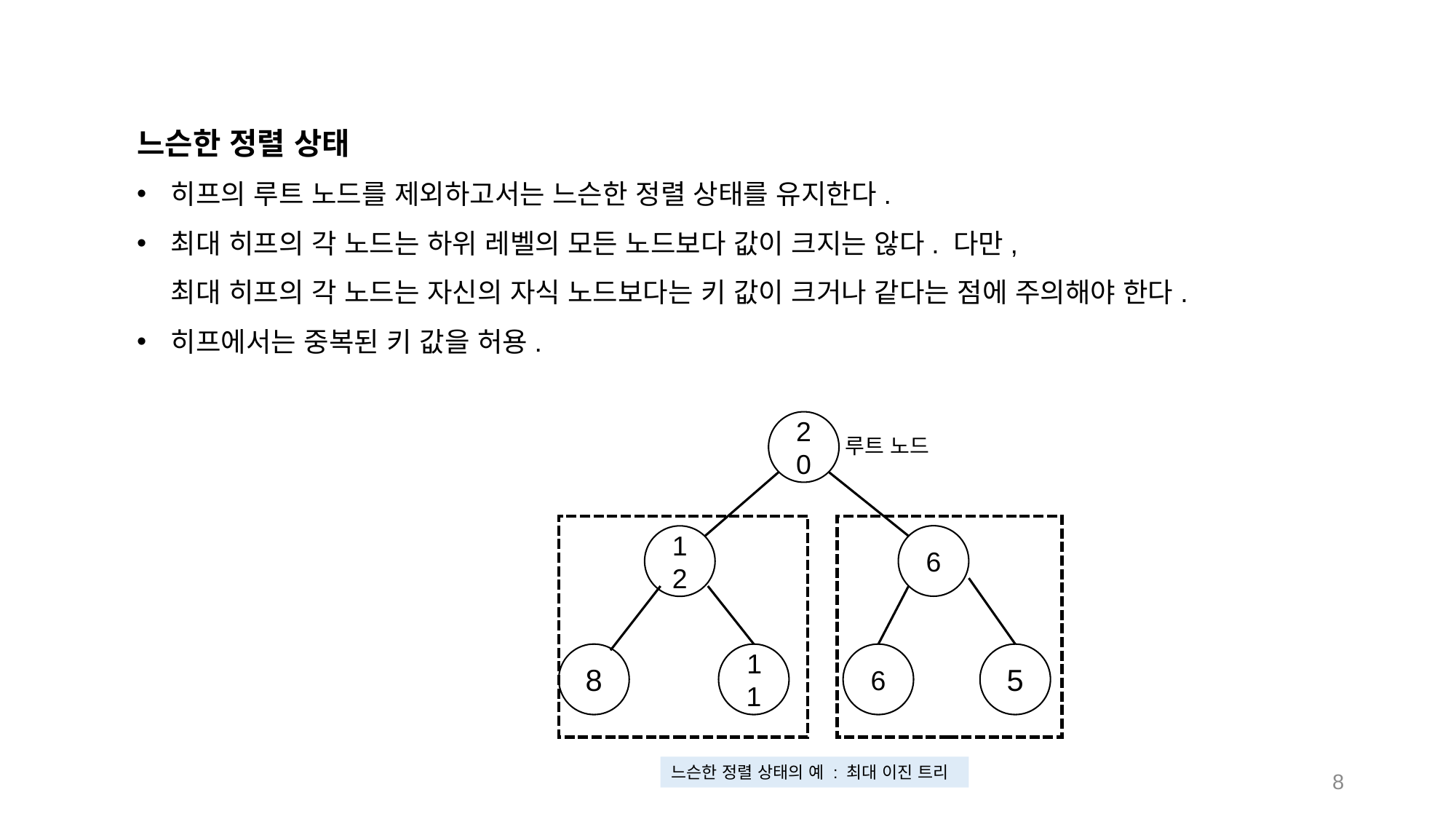

느슨한 정렬 상태
히프의 루트 노드를 제외하고서는 느슨한 정렬 상태를 유지한다.
최대 히프의 각 노드는 하위 레벨의 모든 노드보다 값이 크지는 않다. 다만,
최대 히프의 각 노드는 자신의 자식 노드보다는 키 값이 크거나 같다는 점에 주의해야 한다.
히프에서는 중복된 키 값을 허용.

20
루트 노드

6
12
8
11
6
5
느슨한 정렬 상태의 예 : 최대 이진 트리
8